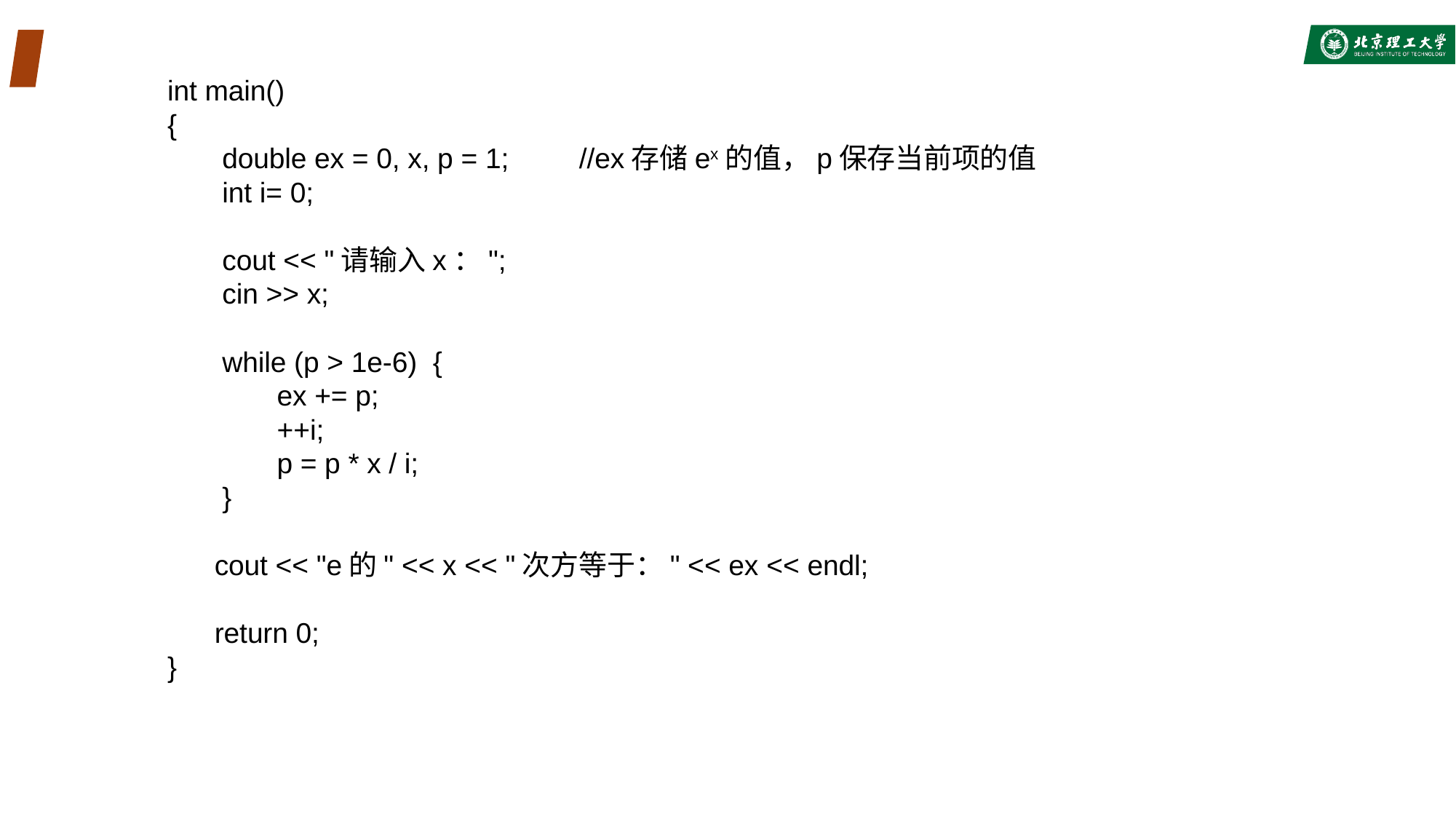

#
int main()
{
       double ex = 0, x, p = 1;         //ex存储ex的值，p保存当前项的值
       int i= 0;

       cout << "请输入x：";
       cin >> x;

       while (p > 1e-6)  {
              ex += p;
              ++i;
              p = p * x / i;
       }

      cout << "e的" << x << "次方等于：" << ex << endl;

      return 0;
}